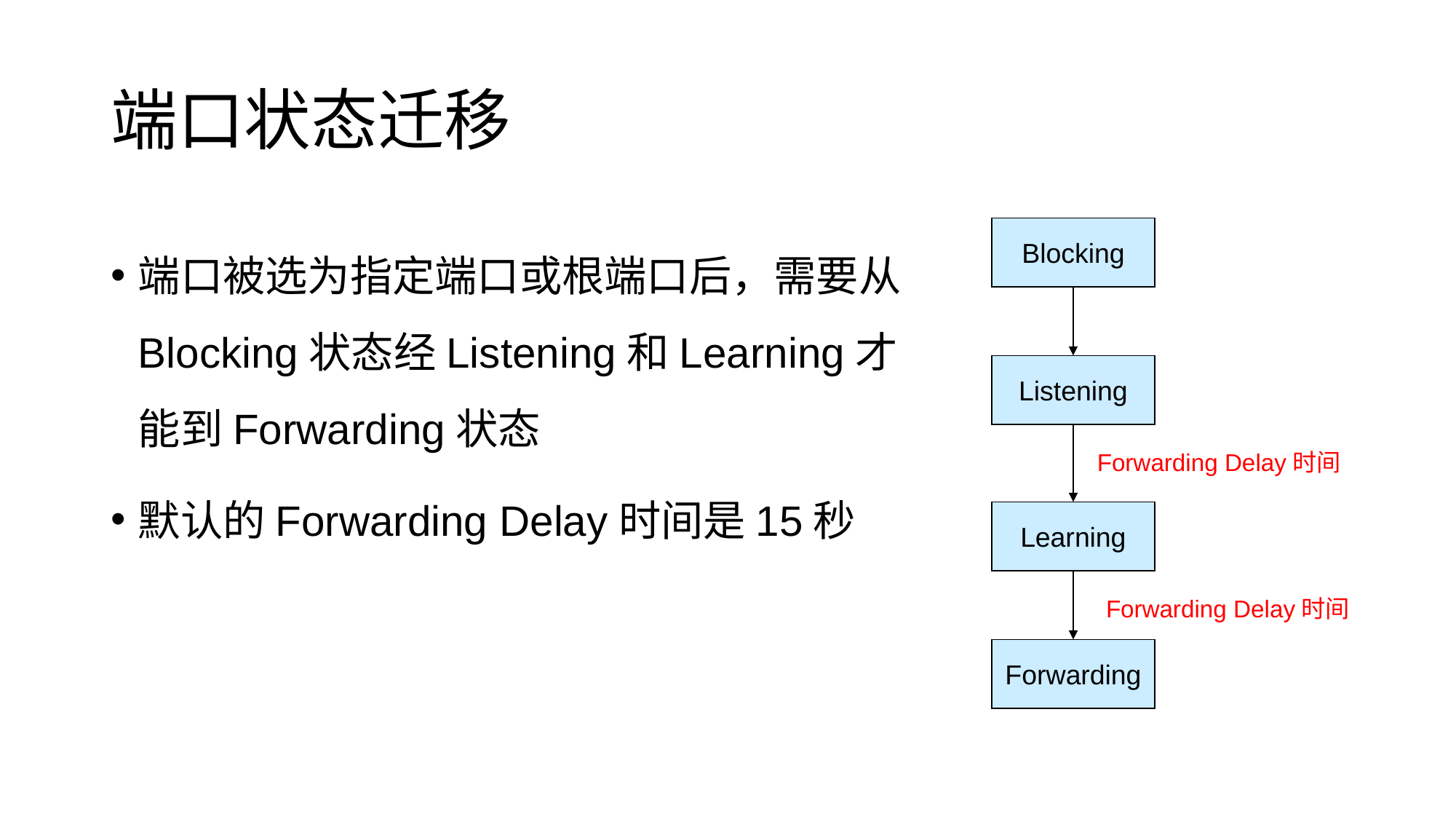

# 端口状态迁移
端口被选为指定端口或根端口后，需要从Blocking状态经Listening和Learning才能到Forwarding状态
默认的Forwarding Delay时间是15秒
Blocking
Listening
Forwarding Delay时间
Learning
Forwarding Delay时间
Forwarding